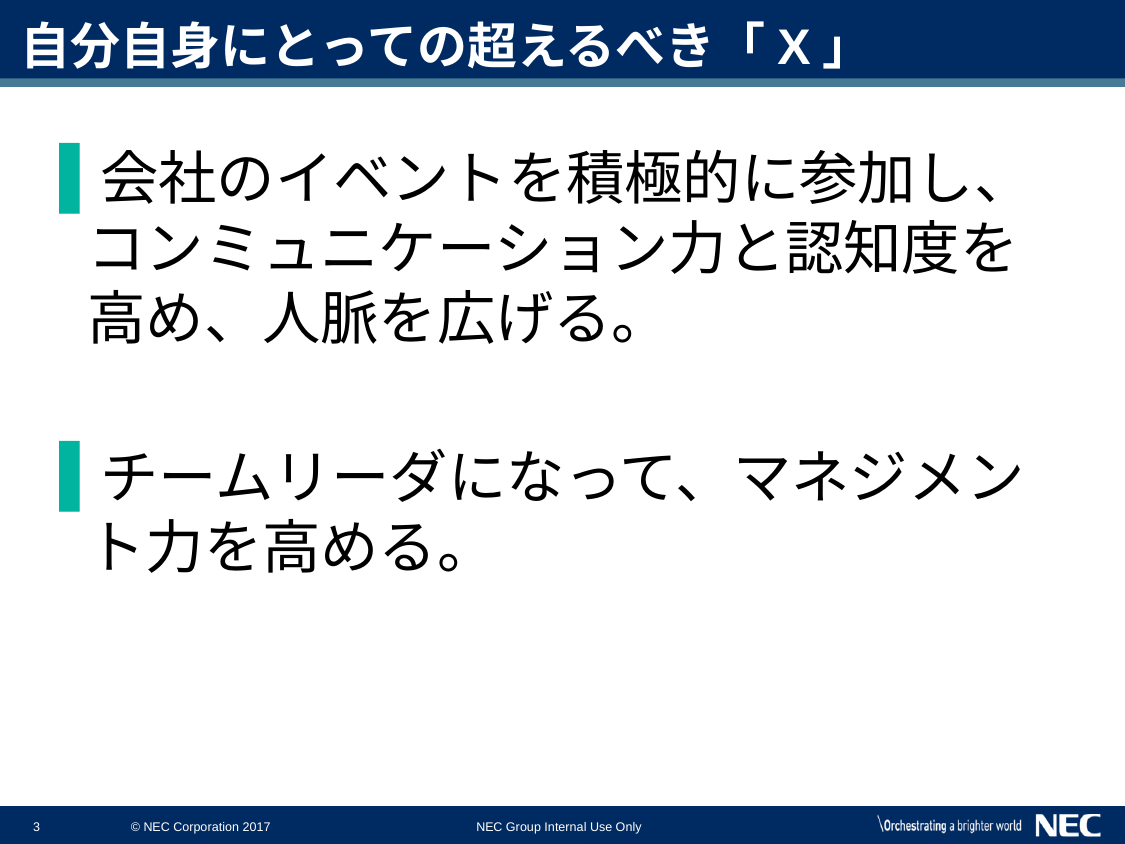

# 自分自身にとっての超えるべき「X」
会社のイベントを積極的に参加し、コンミュニケーション力と認知度を高め、人脈を広げる。

チームリーダになって、マネジメント力を高める。